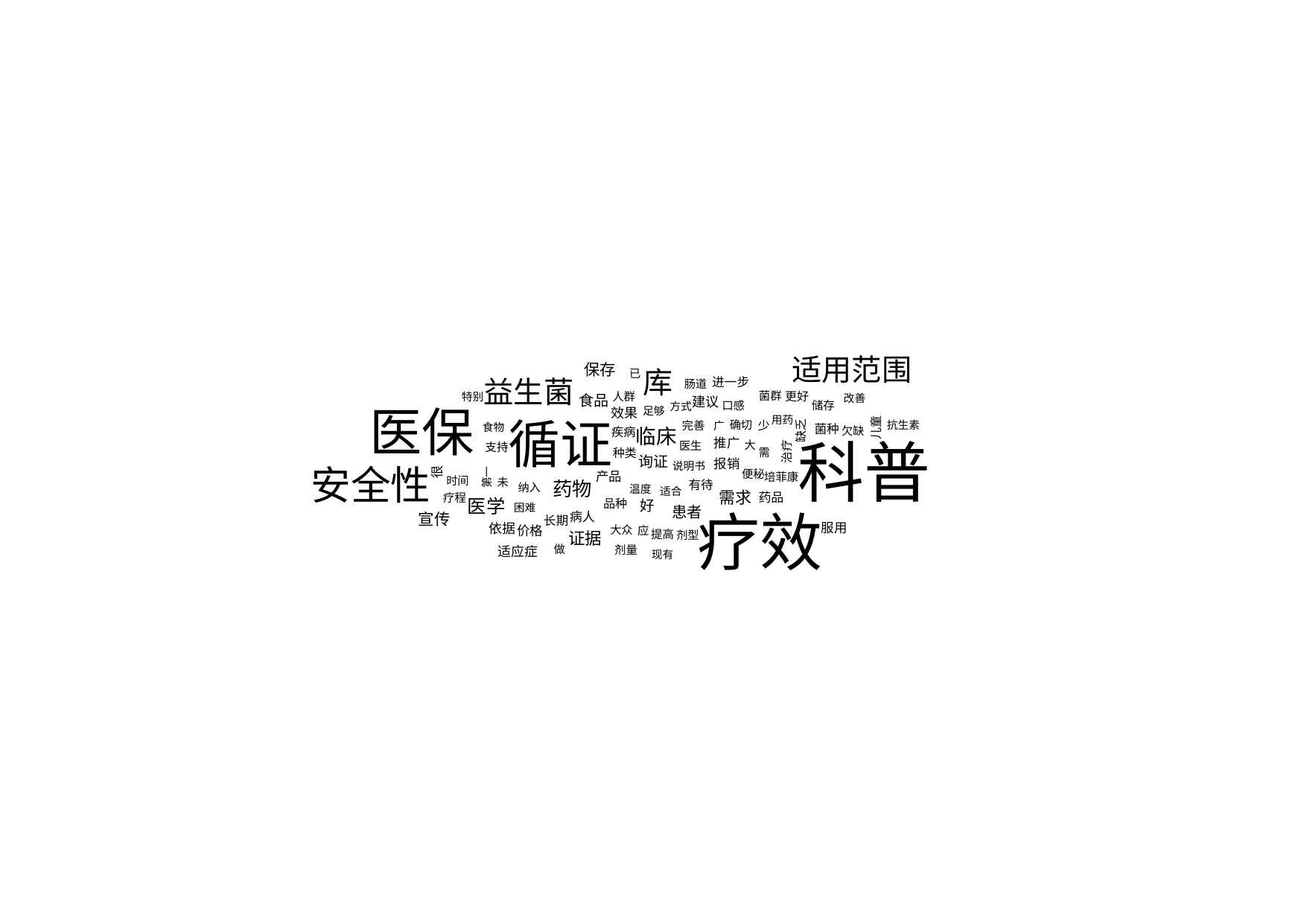

适用范围
保存
已
库
进一步
肠道
益生菌
菌群
更好
人群
特别
改善
食品
建议
储存
口感
方式
足够
效果
用药
医保
确切
抗生素
少
完善
广
儿童
食物
菌种
缺乏
欠缺
疾病
临床
循证
推广
大
医生
支持
治疗
种类
需
科普
询证
报销
说明书
很
便秘
产品
第一
培菲康
安全性
时间
未
有待
药物
纳入
温度
适合
需求
药品
疗程
品种
医学
好
困难
患者
病人
宣传
长期
服用
依据
大众
疗效
价格
应
提高
剂型
证据
做
剂量
适应症
现有